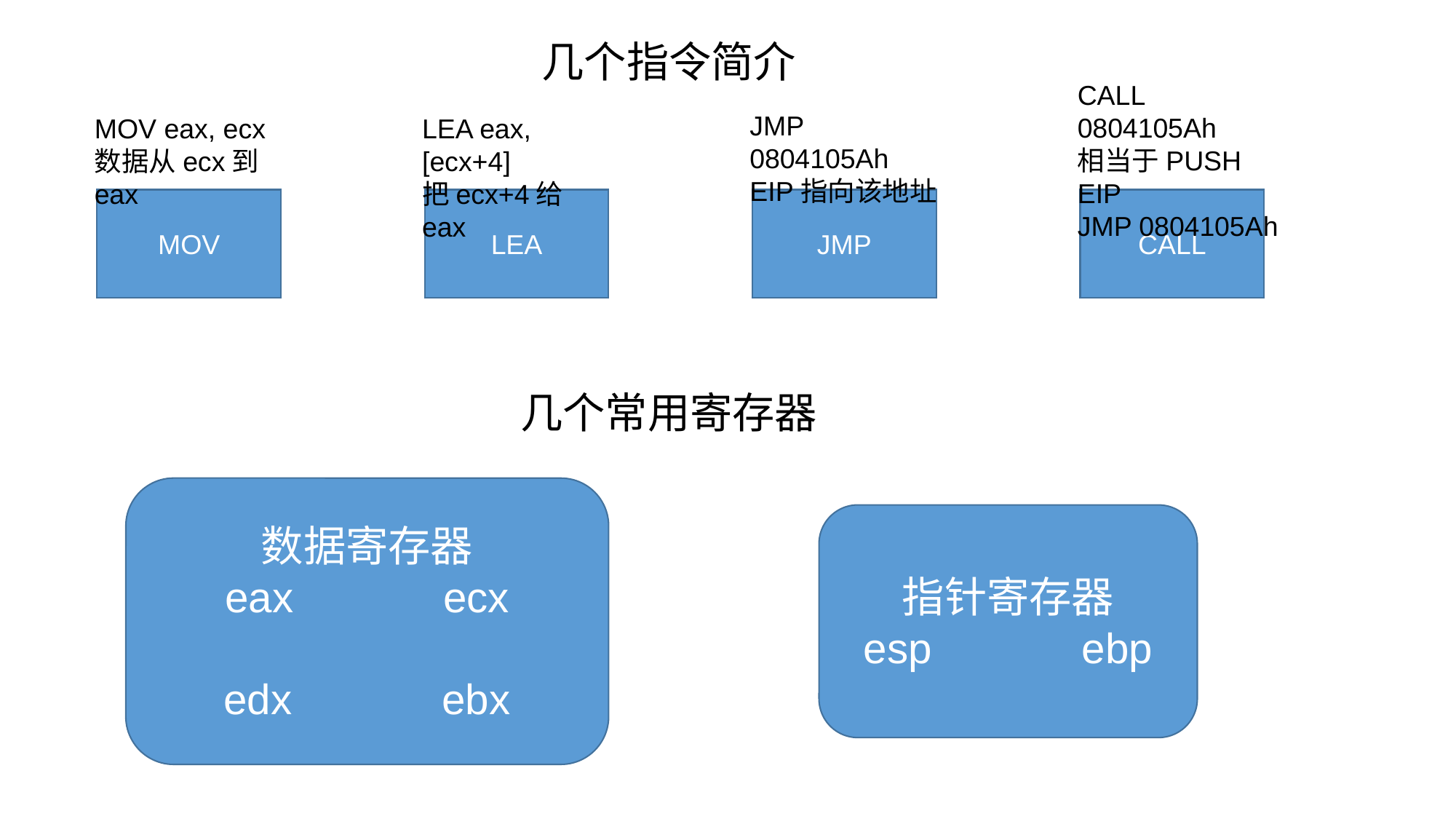

几个指令简介
CALL 0804105Ah
相当于PUSH EIP
JMP 0804105Ah

JMP 0804105Ah
EIP指向该地址
LEA eax, [ecx+4]
把ecx+4给eax
MOV eax, ecx
数据从ecx到eax
MOV
LEA
JMP
CALL
几个常用寄存器
数据寄存器
eax		ecx

edx		ebx
指针寄存器
esp		ebp